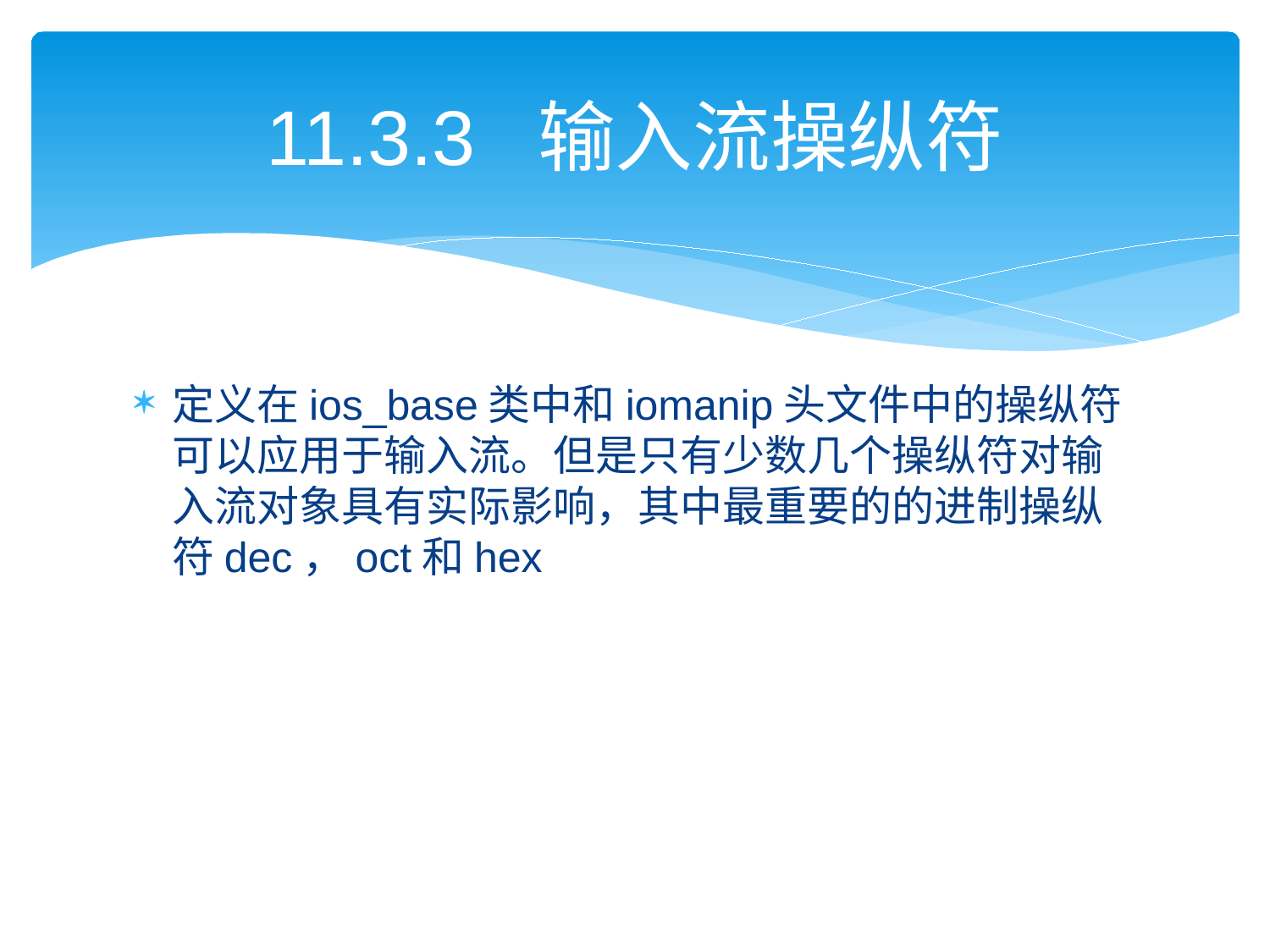

# 11.3.3  输入流操纵符
定义在ios_base类中和iomanip头文件中的操纵符可以应用于输入流。但是只有少数几个操纵符对输入流对象具有实际影响，其中最重要的的进制操纵符dec，oct和hex